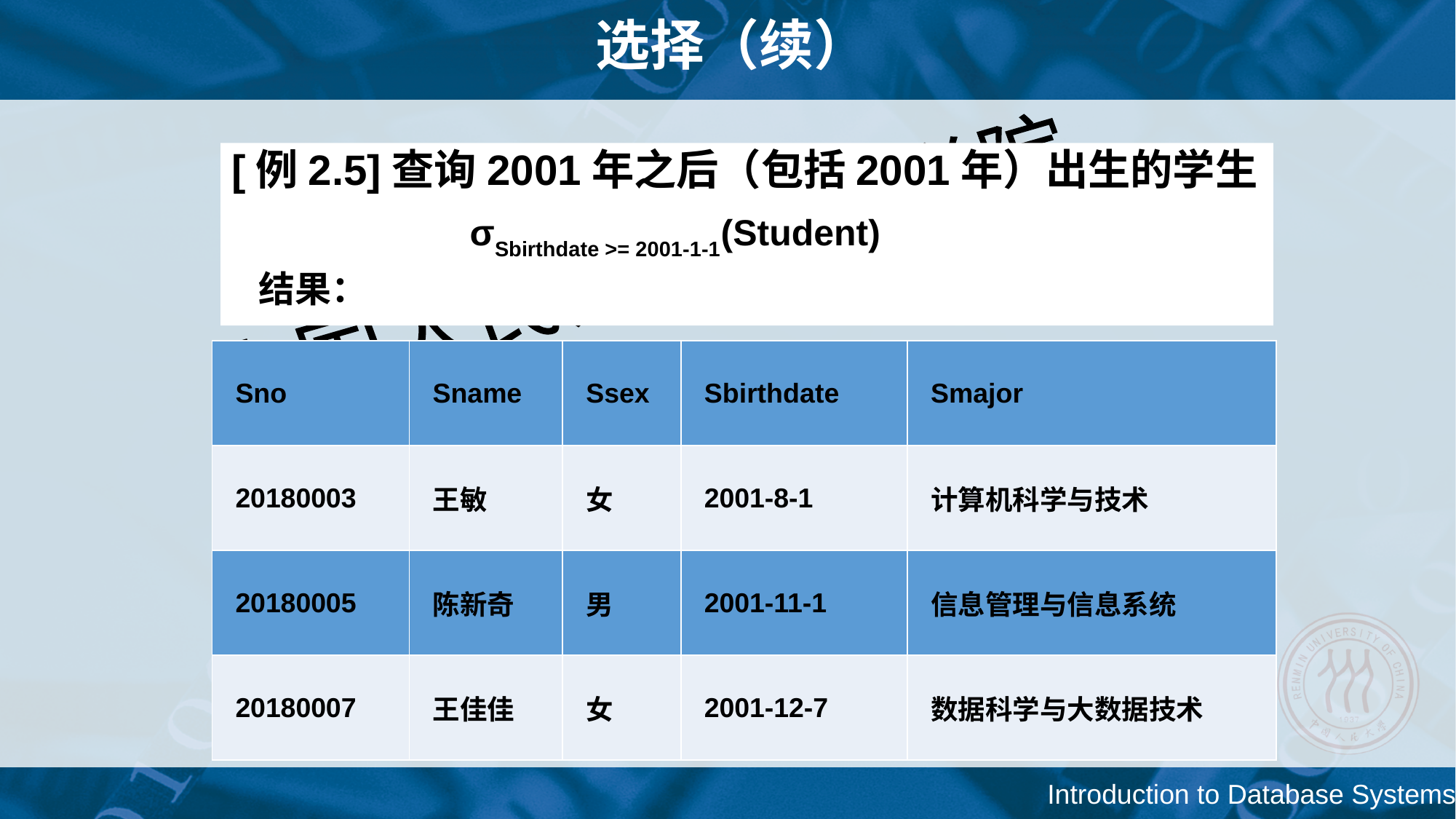

# 选择（续）
[例2.5]查询2001年之后（包括2001年）出生的学生
    	          σSbirthdate >= 2001-1-1(Student)
	结果：
| Sno | Sname | Ssex | Sbirthdate | Smajor |
| --- | --- | --- | --- | --- |
| 20180003 | 王敏 | 女 | 2001-8-1 | 计算机科学与技术 |
| 20180005 | 陈新奇 | 男 | 2001-11-1 | 信息管理与信息系统 |
| 20180007 | 王佳佳 | 女 | 2001-12-7 | 数据科学与大数据技术 |